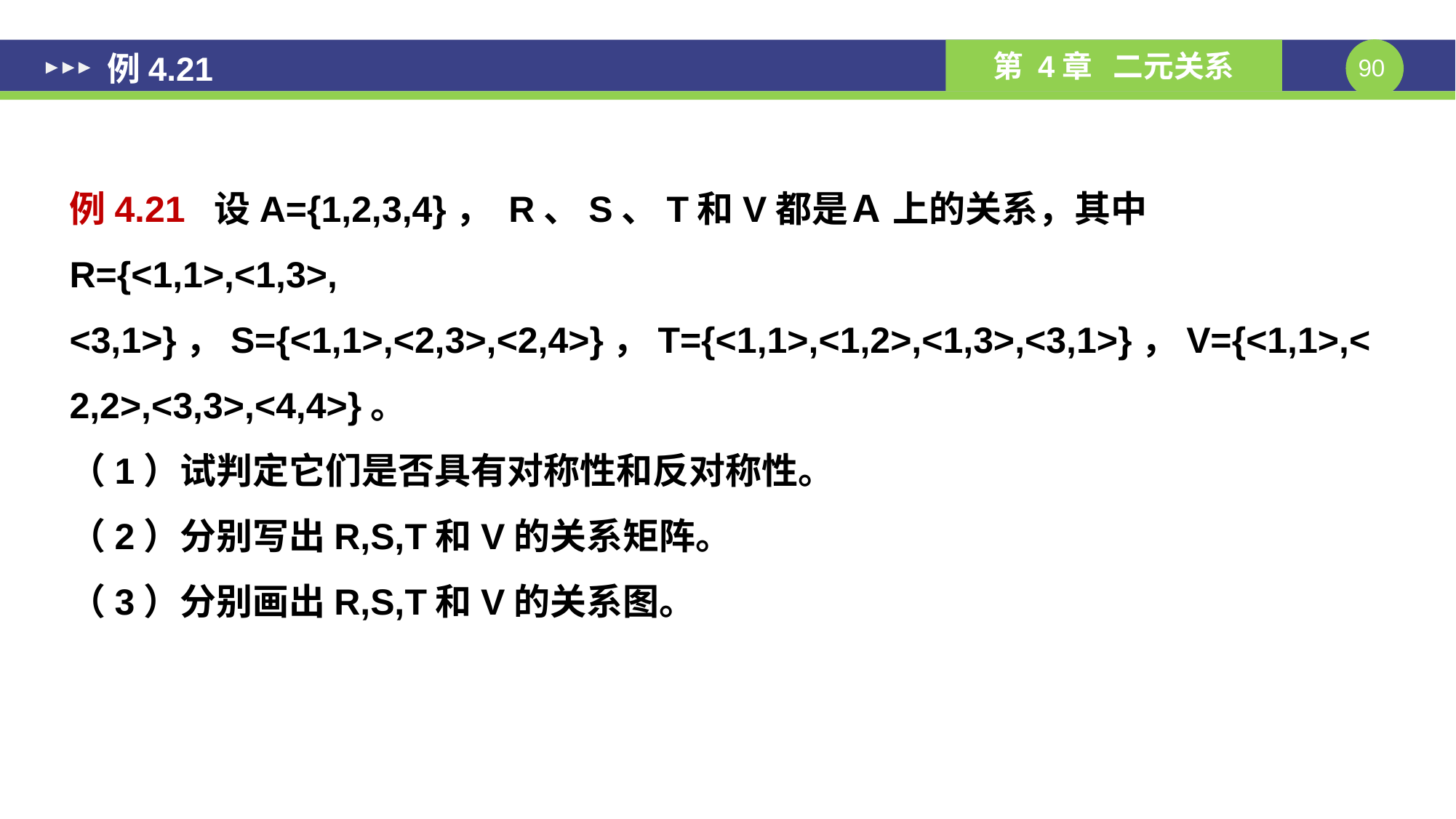

# 例4.21
例4.21  设A={1,2,3,4}， R、S、T和V都是Ａ 上的关系，其中R={<1,1>,<1,3>, <3,1>}，S={<1,1>,<2,3>,<2,4>}，T={<1,1>,<1,2>,<1,3>,<3,1>}，V={<1,1>,<2,2>,<3,3>,<4,4>}。
（1）试判定它们是否具有对称性和反对称性。
（2）分别写出R,S,T和V的关系矩阵。
（3）分别画出R,S,T和V的关系图。